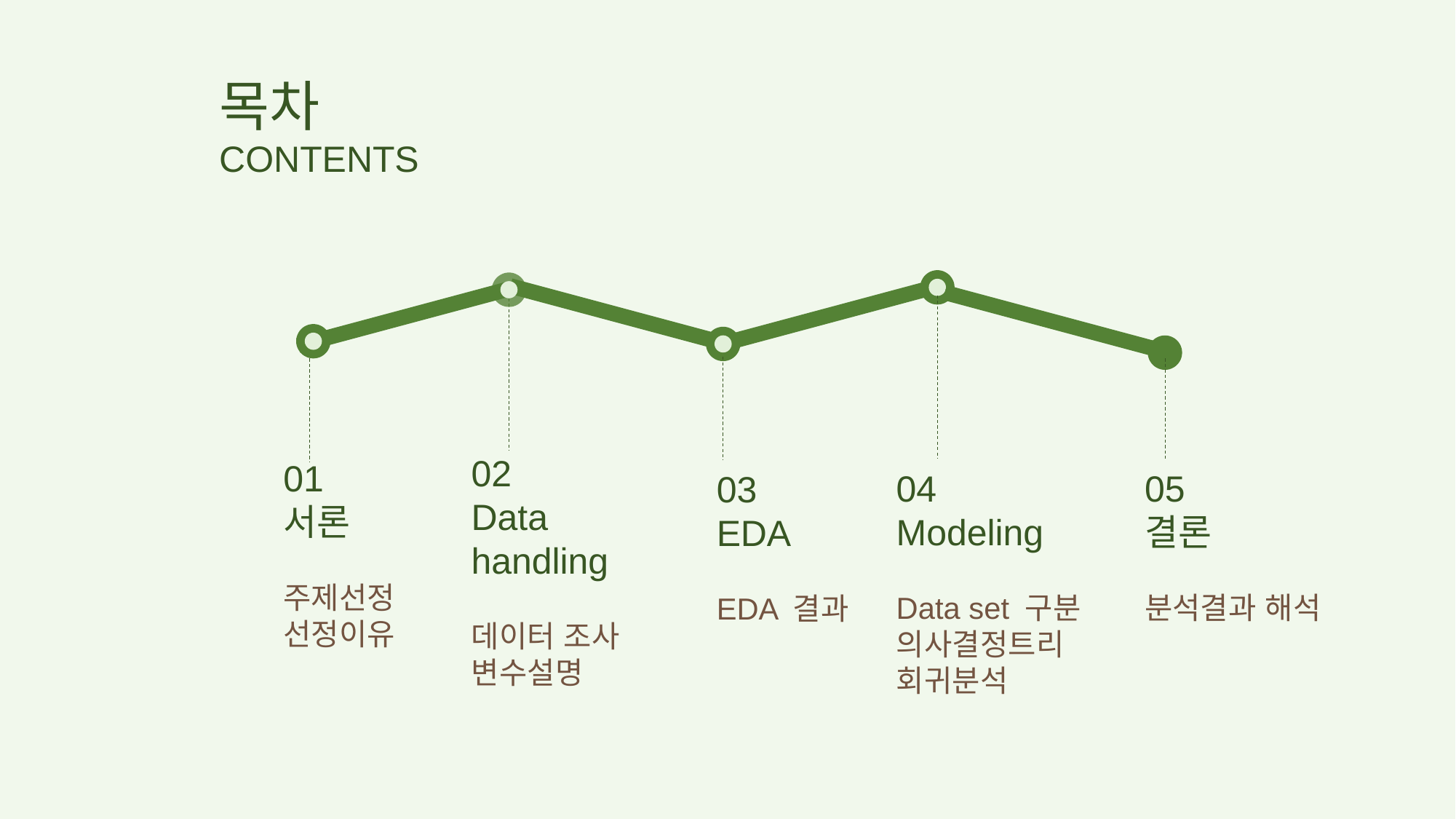

목차
CONTENTS

02
Data handling

데이터 조사
변수설명

01
서론

주제선정
선정이유
05
결론

분석결과 해석

04
Modeling

Data set 구분
의사결정트리
회귀분석
03
EDA

EDA 결과